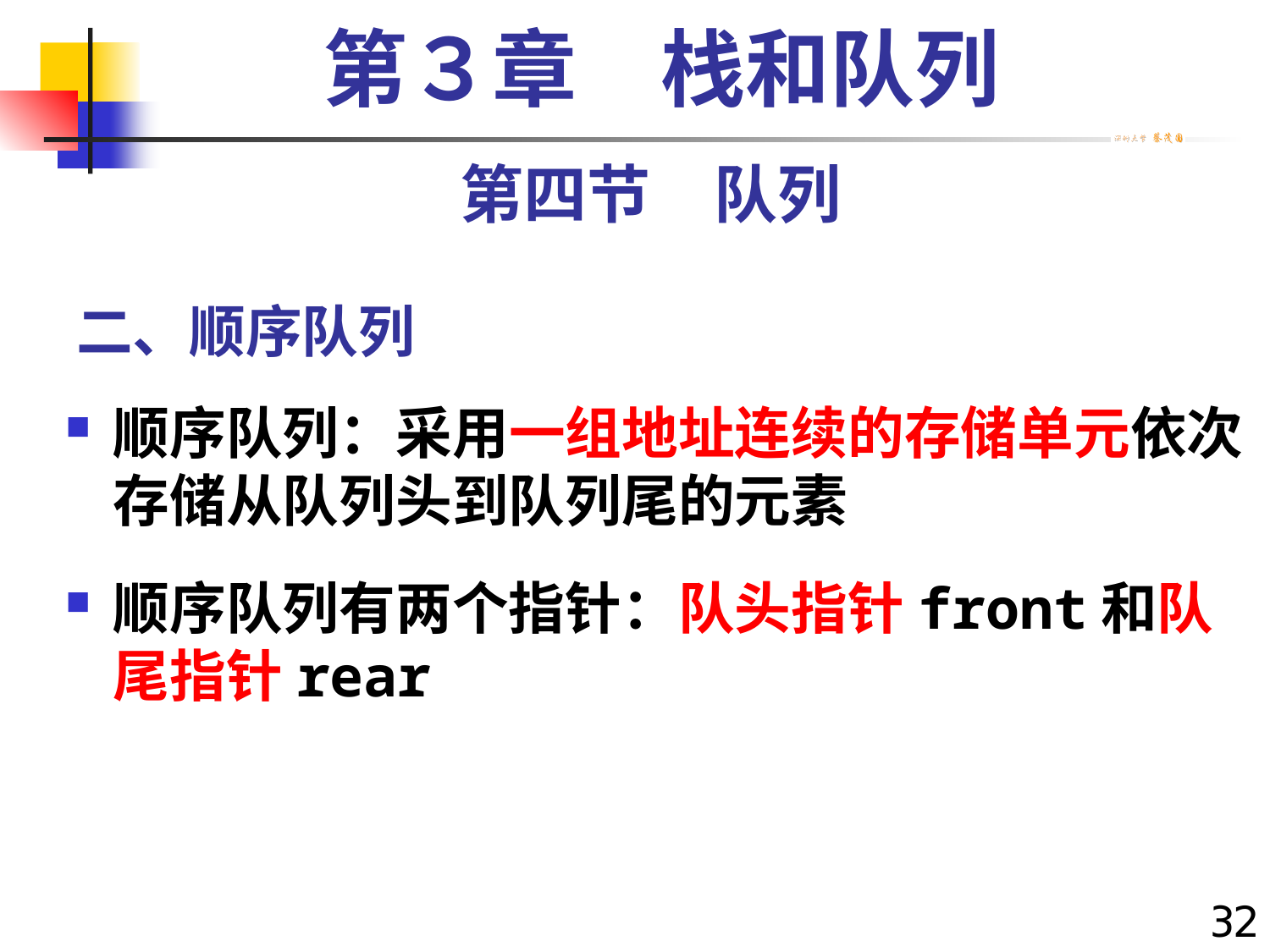

第３章　栈和队列
第四节　队列
# 二、顺序队列
顺序队列：采用一组地址连续的存储单元依次存储从队列头到队列尾的元素
顺序队列有两个指针：队头指针front和队尾指针rear
32